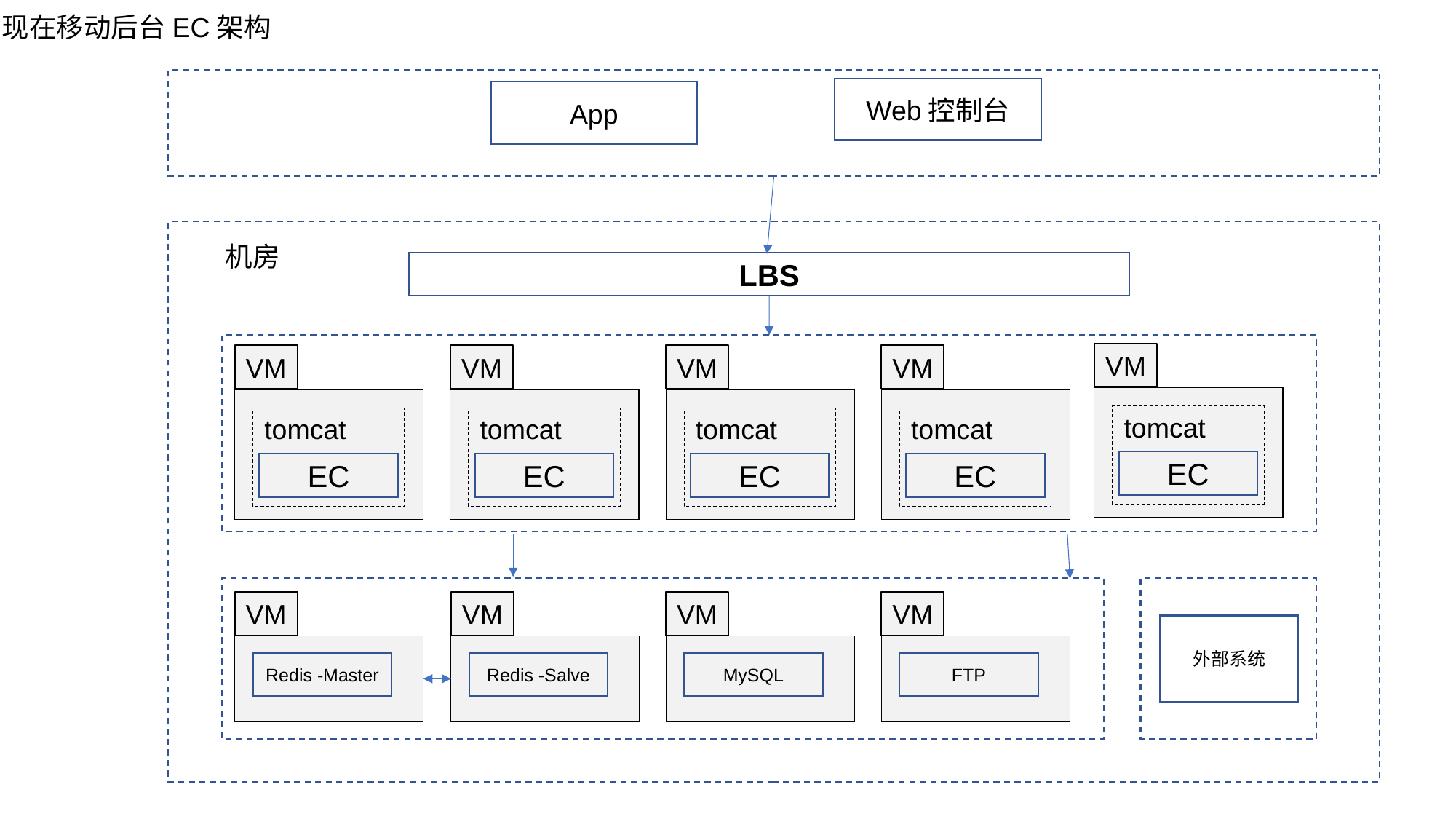

现在移动后台EC架构

Web控制台
App

机房
LBS

VM

tomcat

EC
VM

tomcat

EC
VM

tomcat

EC
VM

tomcat

EC
VM

tomcat

EC

VM

Redis -Master
VM

Redis -Salve
VM

MySQL
VM

FTP
外部系统